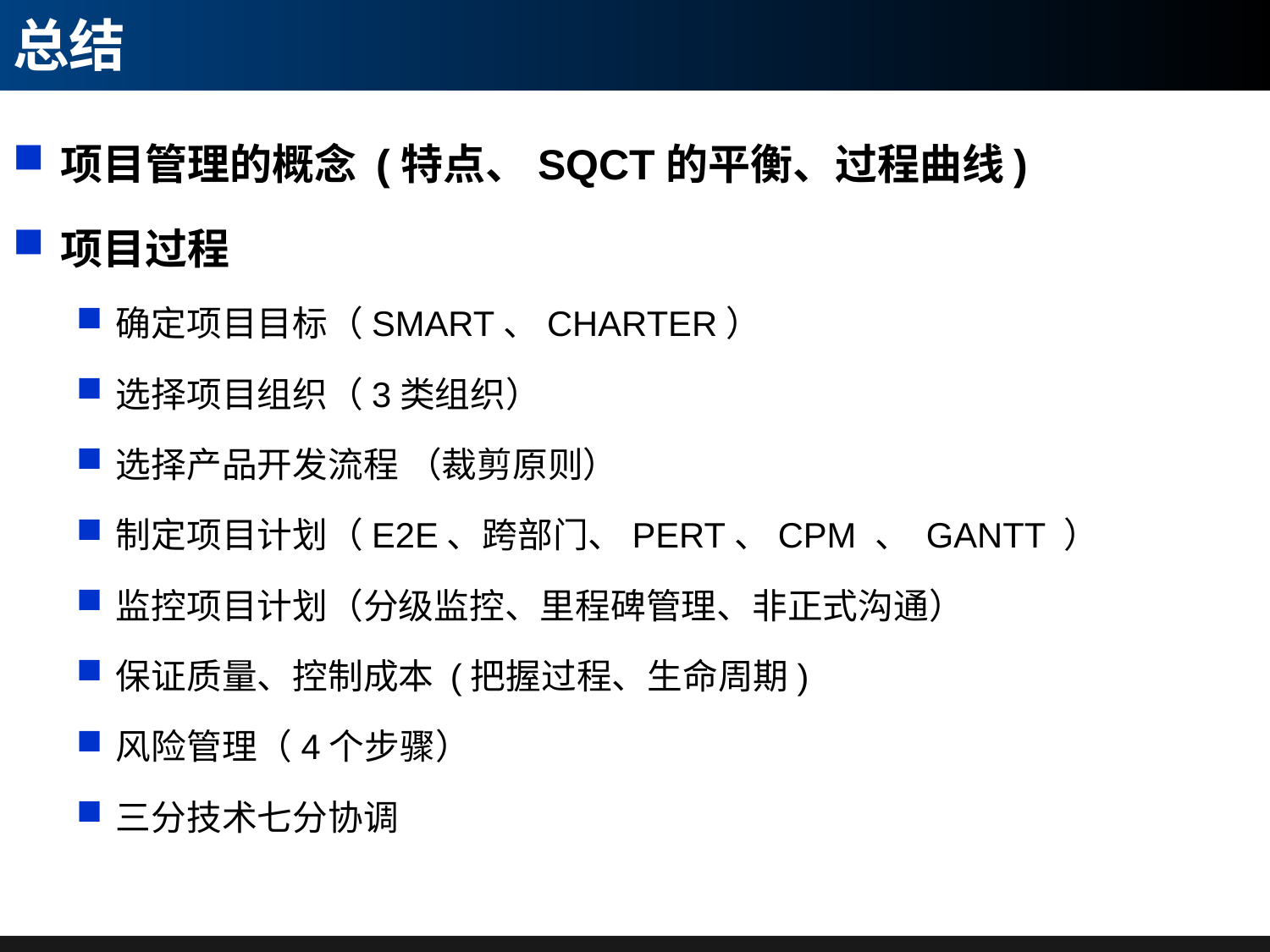

# 总结
项目管理的概念 (特点、SQCT的平衡、过程曲线)
项目过程
确定项目目标（SMART、CHARTER）
选择项目组织（3类组织）
选择产品开发流程 （裁剪原则）
制定项目计划（E2E、跨部门、PERT、CPM 、 GANTT ）
监控项目计划（分级监控、里程碑管理、非正式沟通）
保证质量、控制成本 (把握过程、生命周期)
风险管理（4个步骤）
三分技术七分协调